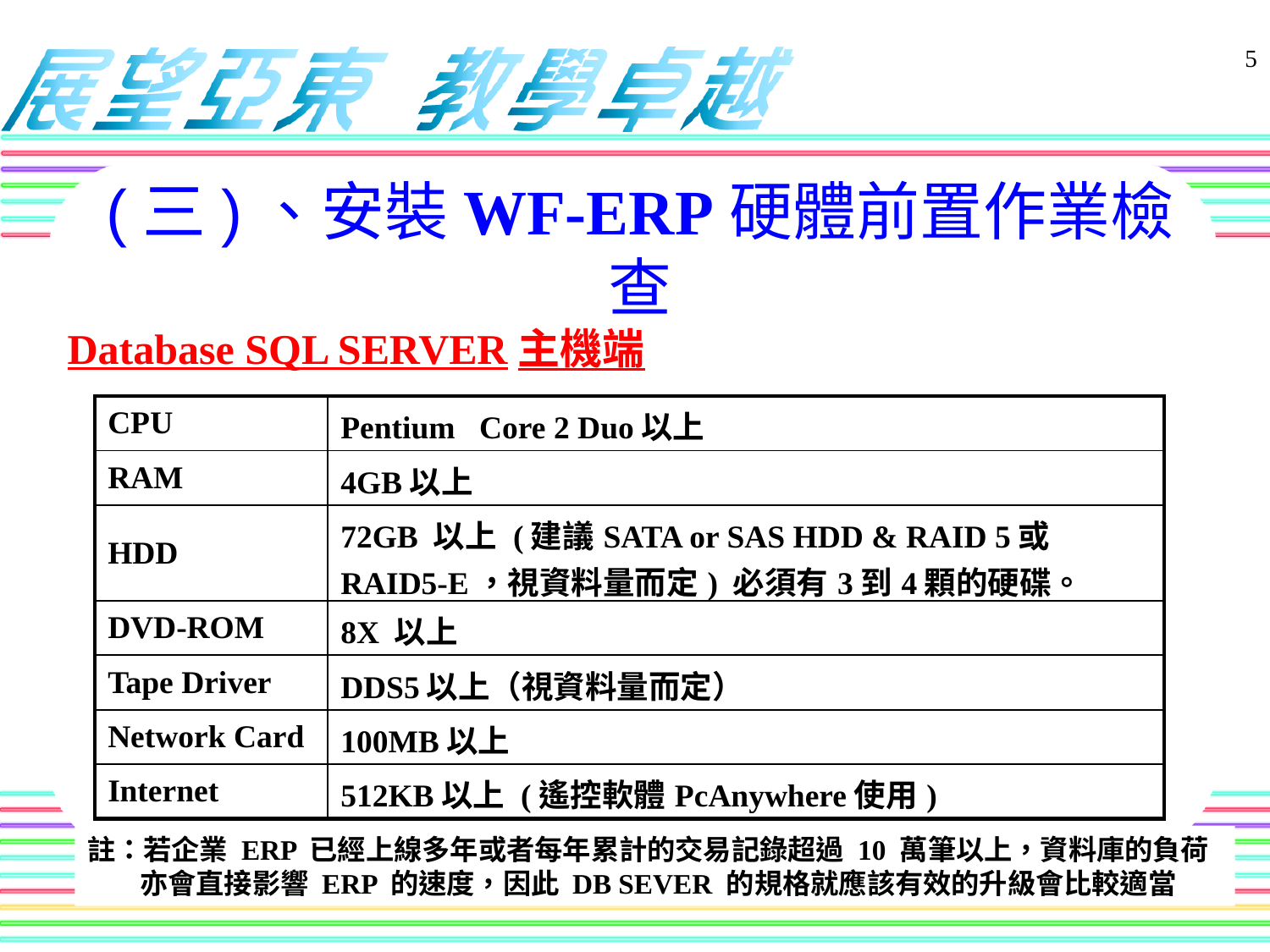

(三)、安裝WF-ERP硬體前置作業檢查
Database SQL SERVER主機端
| CPU | Pentium Core 2 Duo以上 |
| --- | --- |
| RAM | 4GB以上 |
| HDD | 72GB 以上 (建議SATA or SAS HDD & RAID 5或RAID5-E，視資料量而定) 必須有3到4顆的硬碟。 |
| DVD-ROM | 8X 以上 |
| Tape Driver | DDS5以上（視資料量而定） |
| Network Card | 100MB以上 |
| Internet | 512KB以上 (遙控軟體PcAnywhere使用) |
註：若企業 ERP 已經上線多年或者每年累計的交易記錄超過 10 萬筆以上，資料庫的負荷亦會直接影響 ERP 的速度，因此 DB SEVER 的規格就應該有效的升級會比較適當